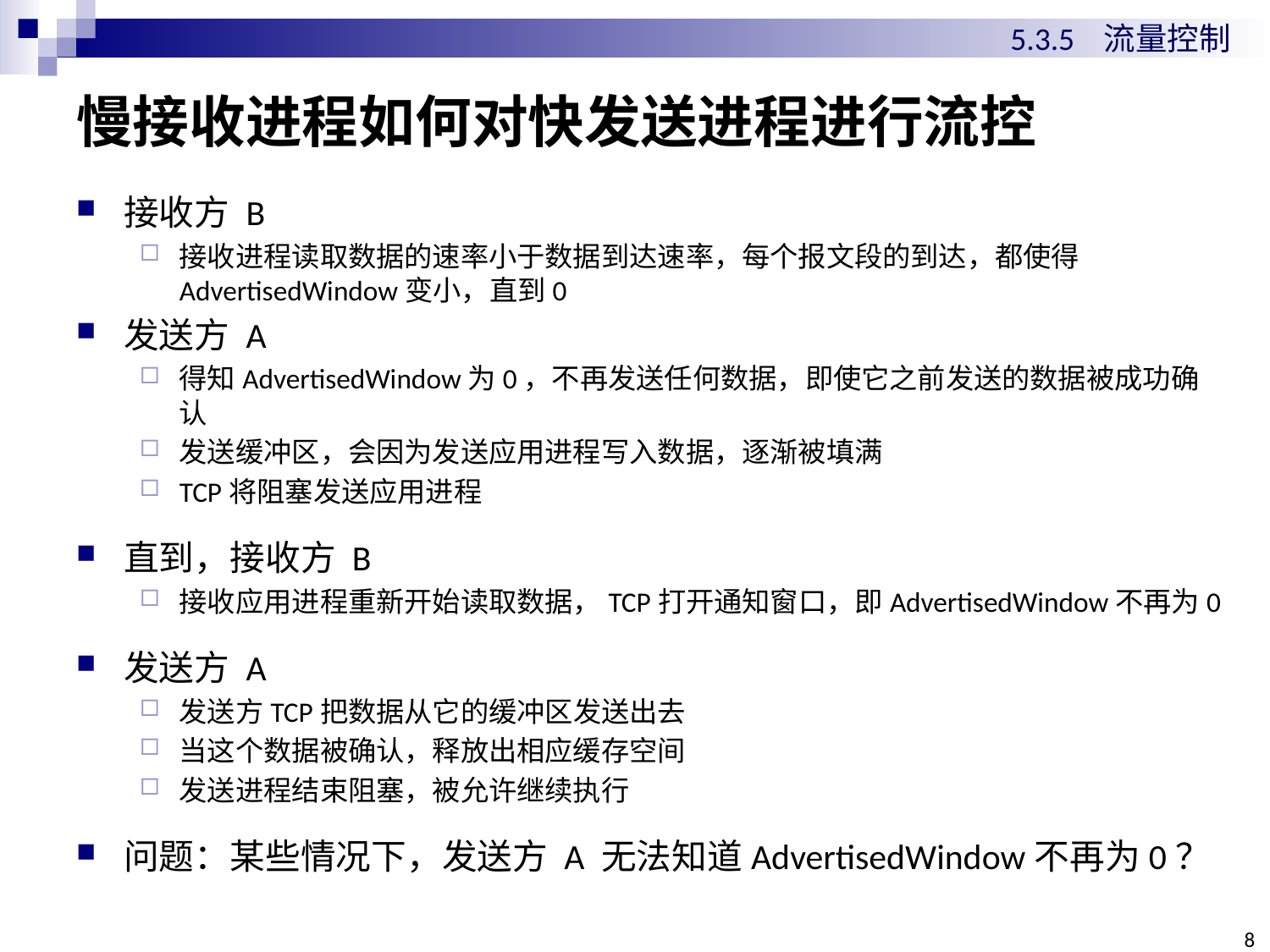

5.3.5   流量控制
# 慢接收进程如何对快发送进程进行流控
接收方 B
接收进程读取数据的速率小于数据到达速率，每个报文段的到达，都使得AdvertisedWindow变小，直到0
发送方 A
得知AdvertisedWindow为0，不再发送任何数据，即使它之前发送的数据被成功确认
发送缓冲区，会因为发送应用进程写入数据，逐渐被填满
TCP将阻塞发送应用进程
直到，接收方 B
接收应用进程重新开始读取数据，TCP打开通知窗口，即AdvertisedWindow不再为0
发送方 A
发送方TCP把数据从它的缓冲区发送出去
当这个数据被确认，释放出相应缓存空间
发送进程结束阻塞，被允许继续执行
问题：某些情况下，发送方 A 无法知道AdvertisedWindow不再为0？
8